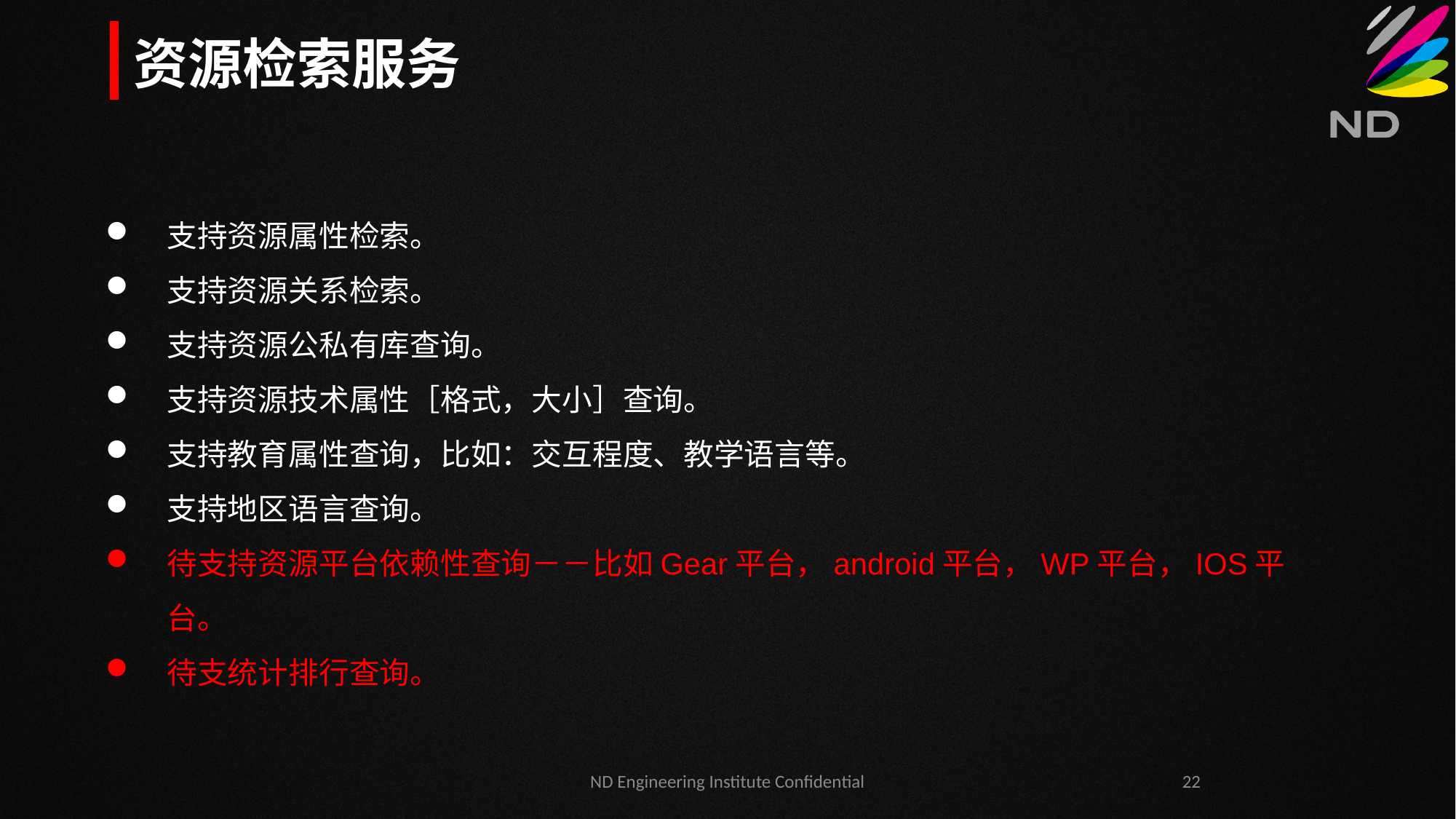

资源检索服务
支持资源属性检索。
支持资源关系检索。
支持资源公私有库查询。
支持资源技术属性［格式，大小］查询。
支持教育属性查询，比如：交互程度、教学语言等。
支持地区语言查询。
待支持资源平台依赖性查询－－比如Gear平台，android平台，WP平台，IOS平台。
待支统计排行查询。
ND Engineering Institute Confidential
22